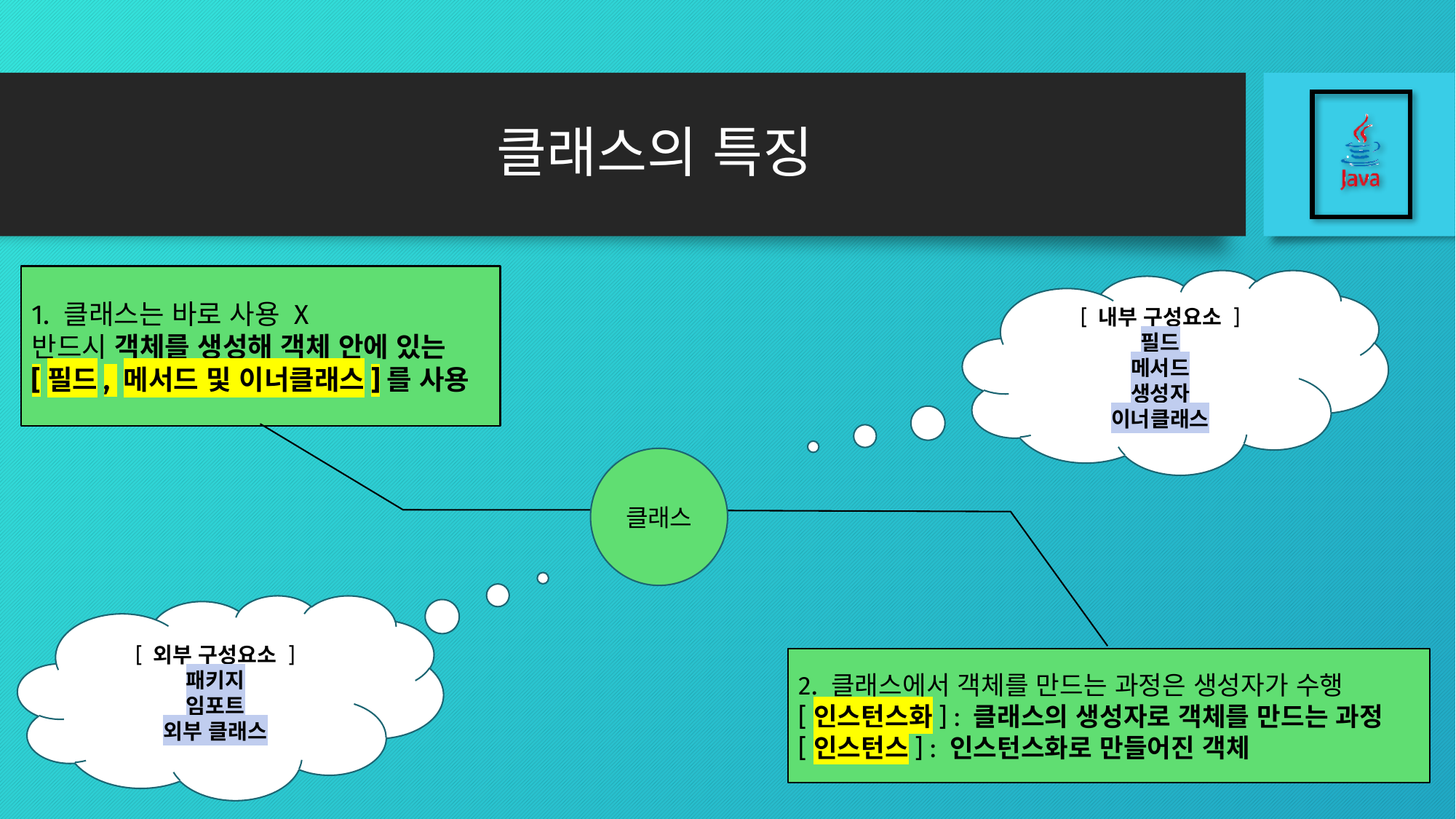

# 클래스의 특징
1. 클래스는 바로 사용 X
반드시 객체를 생성해 객체 안에 있는
[필드, 메서드 및 이너클래스]를 사용
[ 내부 구성요소 ]
필드
메서드
생성자
이너클래스
클래스
[ 외부 구성요소 ]
패키지
임포트
외부 클래스
2. 클래스에서 객체를 만드는 과정은 생성자가 수행
[인스턴스화] : 클래스의 생성자로 객체를 만드는 과정
[인스턴스] : 인스턴스화로 만들어진 객체